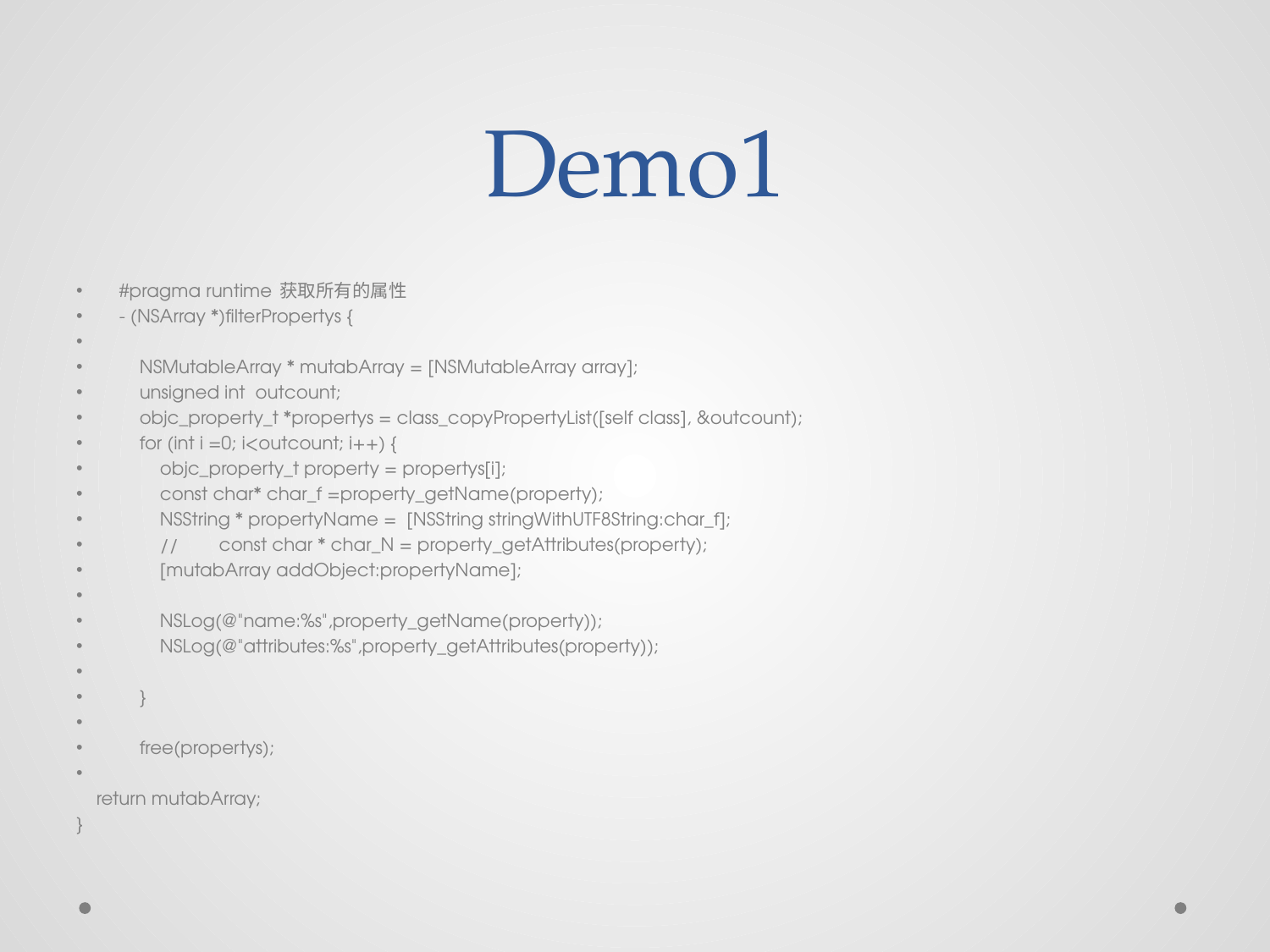

# Demo1

#pragma runtime 获取所有的属性
- (NSArray *)filterPropertys {

    NSMutableArray * mutabArray = [NSMutableArray array];
    unsigned int  outcount;
    objc_property_t *propertys = class_copyPropertyList([self class], &outcount);
    for (int i =0; i<outcount; i++) {
        objc_property_t property = propertys[i];
        const char* char_f =property_getName(property);
        NSString * propertyName =  [NSString stringWithUTF8String:char_f];
        //        const char * char_N = property_getAttributes(property);
        [mutabArray addObject:propertyName];

        NSLog(@"name:%s",property_getName(property));
        NSLog(@"attributes:%s",property_getAttributes(property));

    }

    free(propertys);

    return mutabArray;
}